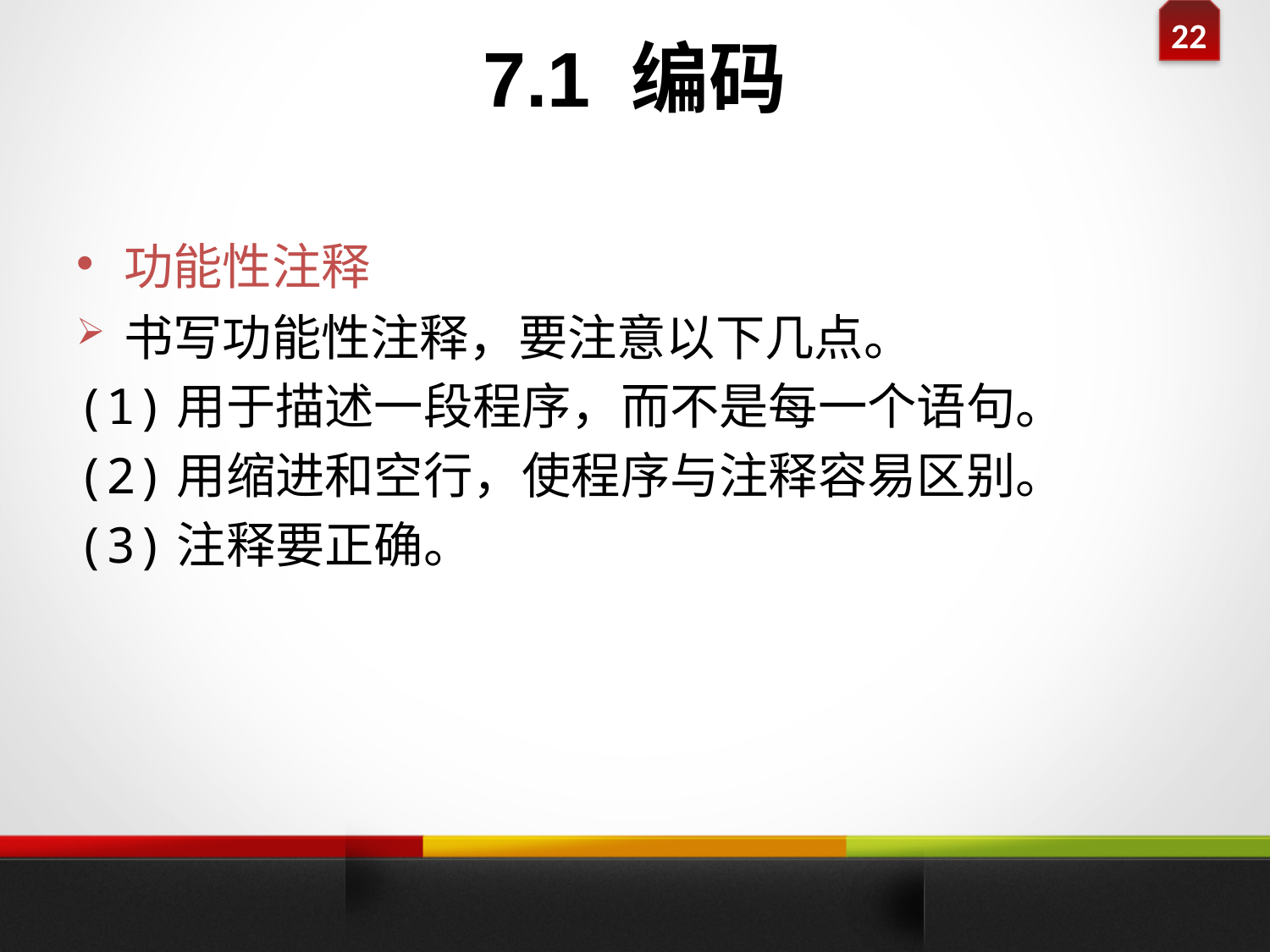

7.1 编码
#
功能性注释
书写功能性注释，要注意以下几点。
(1)用于描述一段程序，而不是每一个语句。
(2)用缩进和空行，使程序与注释容易区别。
(3)注释要正确。